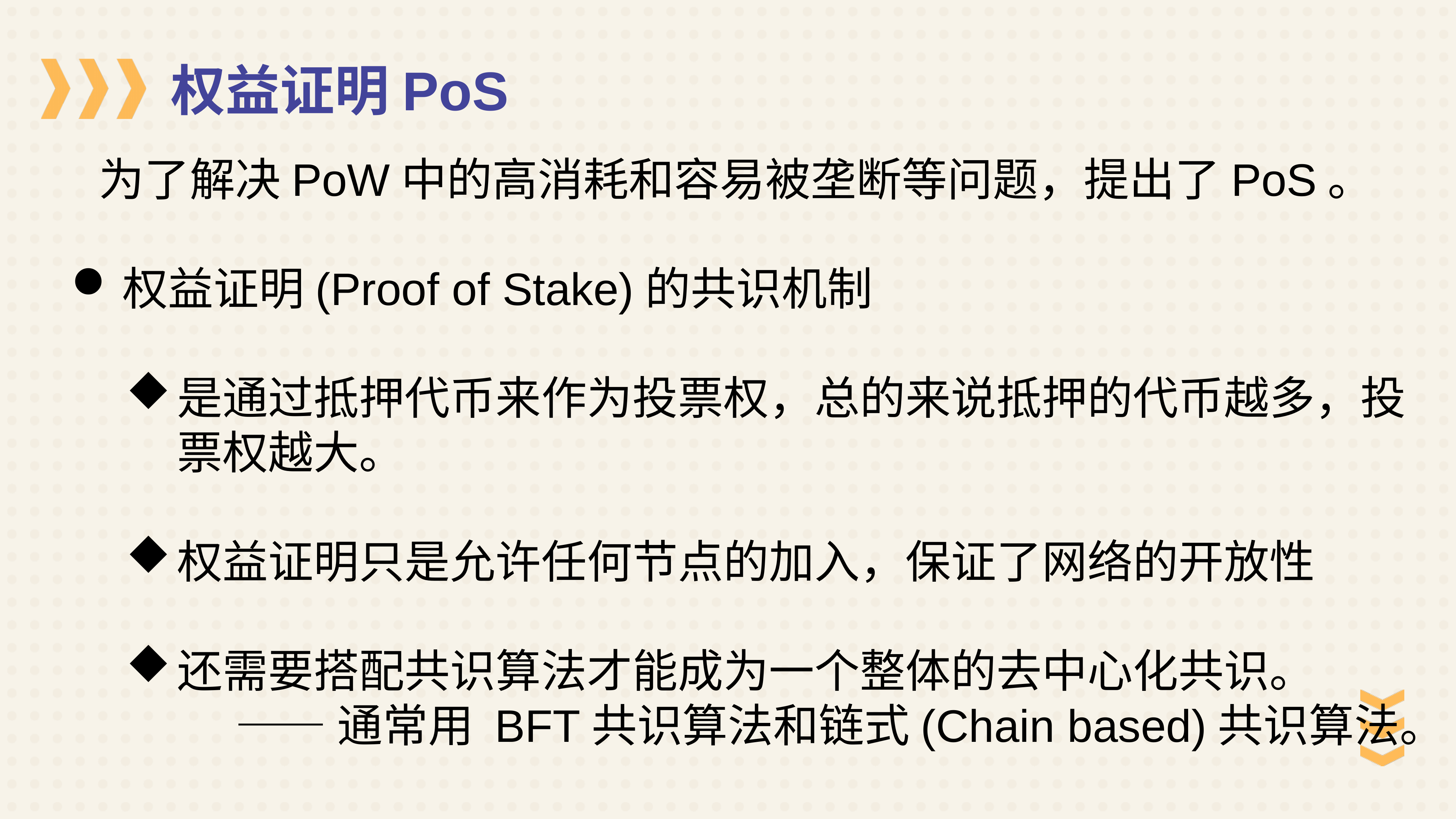

权益证明PoS
	为了解决PoW中的高消耗和容易被垄断等问题，提出了PoS。

权益证明(Proof of Stake)的共识机制

是通过抵押代币来作为投票权，总的来说抵押的代币越多，投票权越大。

权益证明只是允许任何节点的加入，保证了网络的开放性

还需要搭配共识算法才能成为一个整体的去中心化共识。
——通常用 BFT共识算法和链式(Chain based)共识算法。